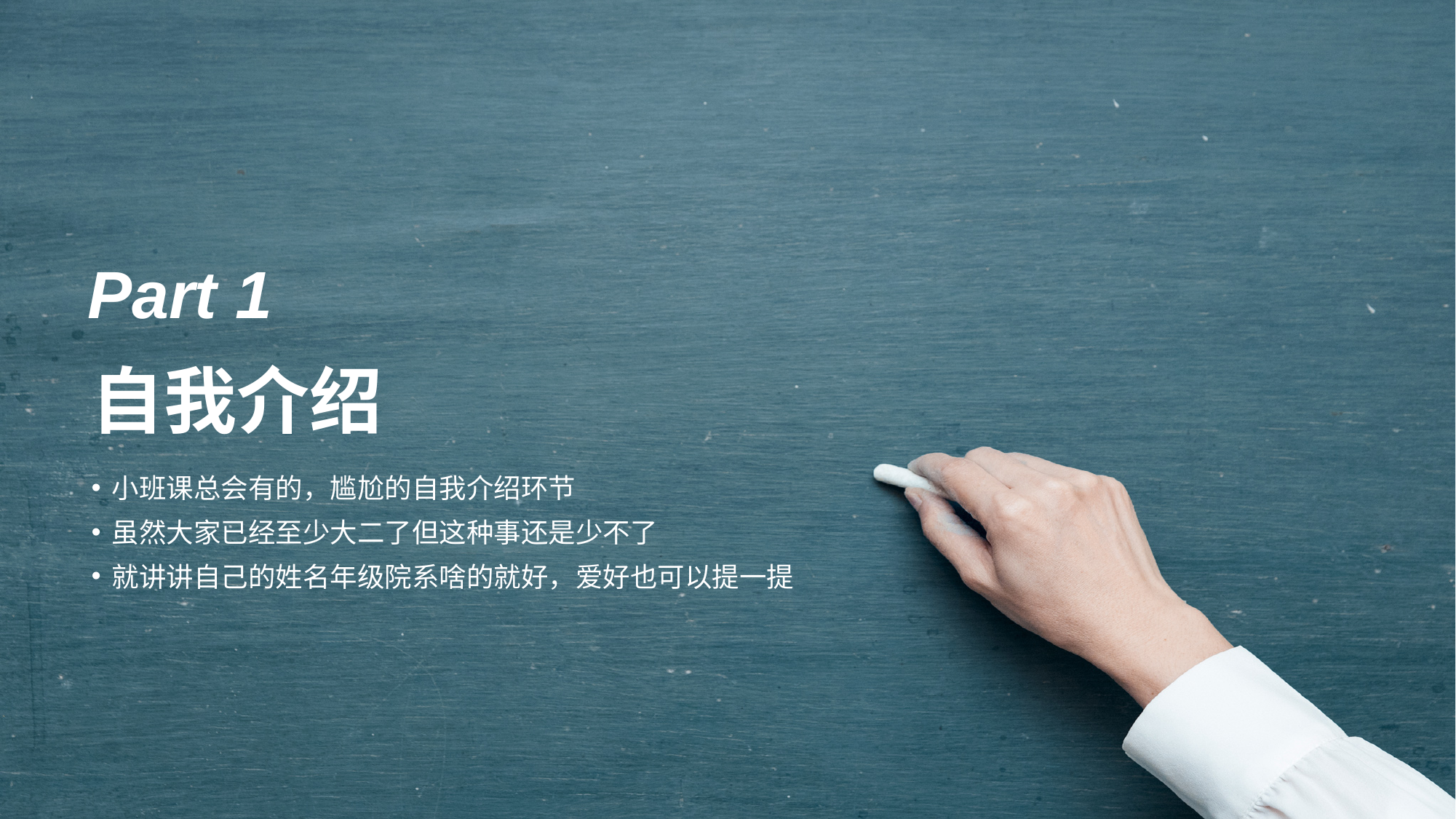

Part 1
自我介绍
小班课总会有的，尴尬的自我介绍环节

虽然大家已经至少大二了但这种事还是少不了
就讲讲自己的姓名年级院系啥的就好，爱好也可以提一提